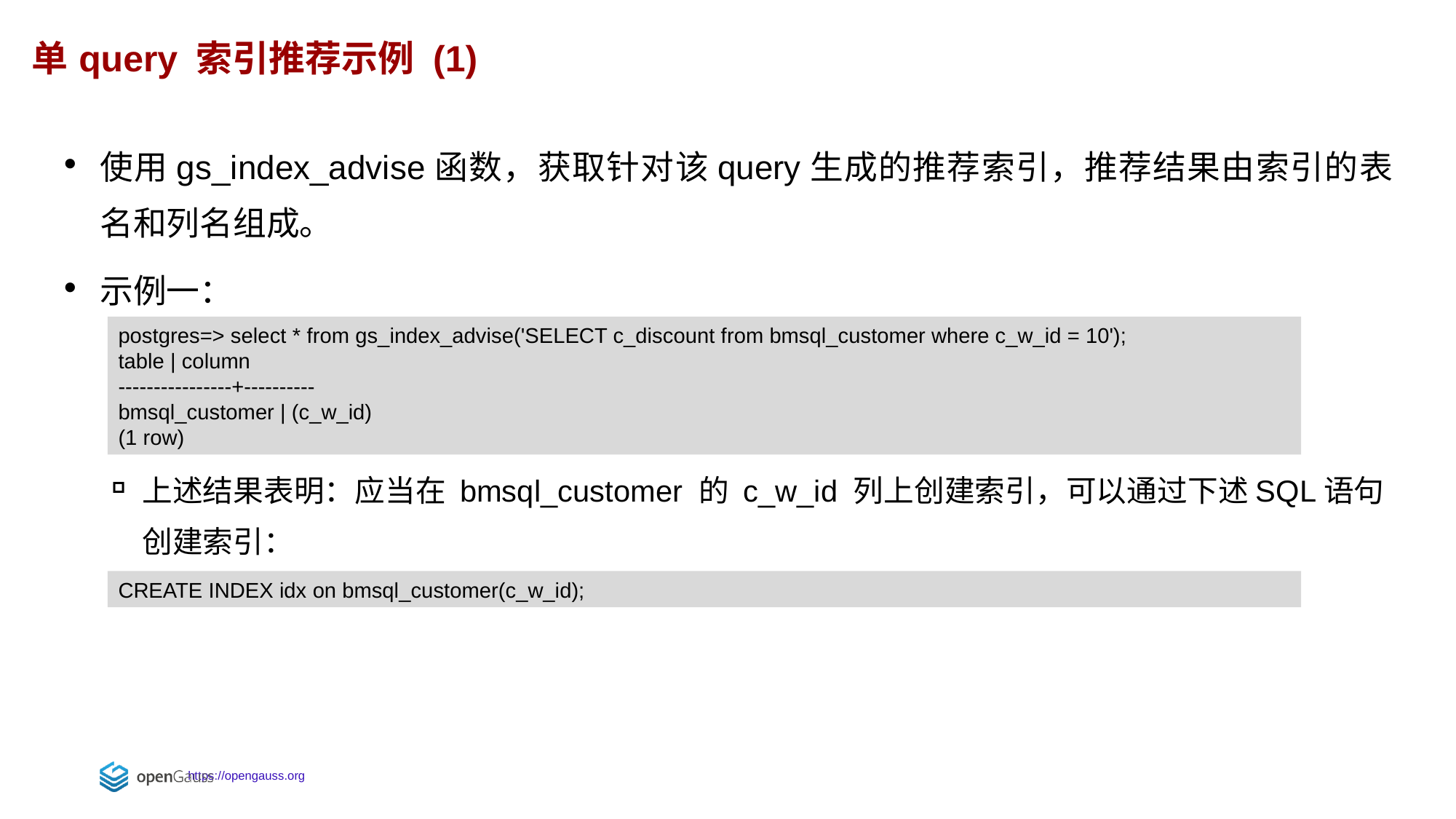

单query 索引推荐示例 (1)
使用gs_index_advise函数，获取针对该query生成的推荐索引，推荐结果由索引的表名和列名组成。
示例一：

上述结果表明：应当在 bmsql_customer 的 c_w_id 列上创建索引，可以通过下述SQL语句创建索引：

postgres=> select * from gs_index_advise('SELECT c_discount from bmsql_customer where c_w_id = 10');
table | column
----------------+----------
bmsql_customer | (c_w_id)
(1 row)
CREATE INDEX idx on bmsql_customer(c_w_id);